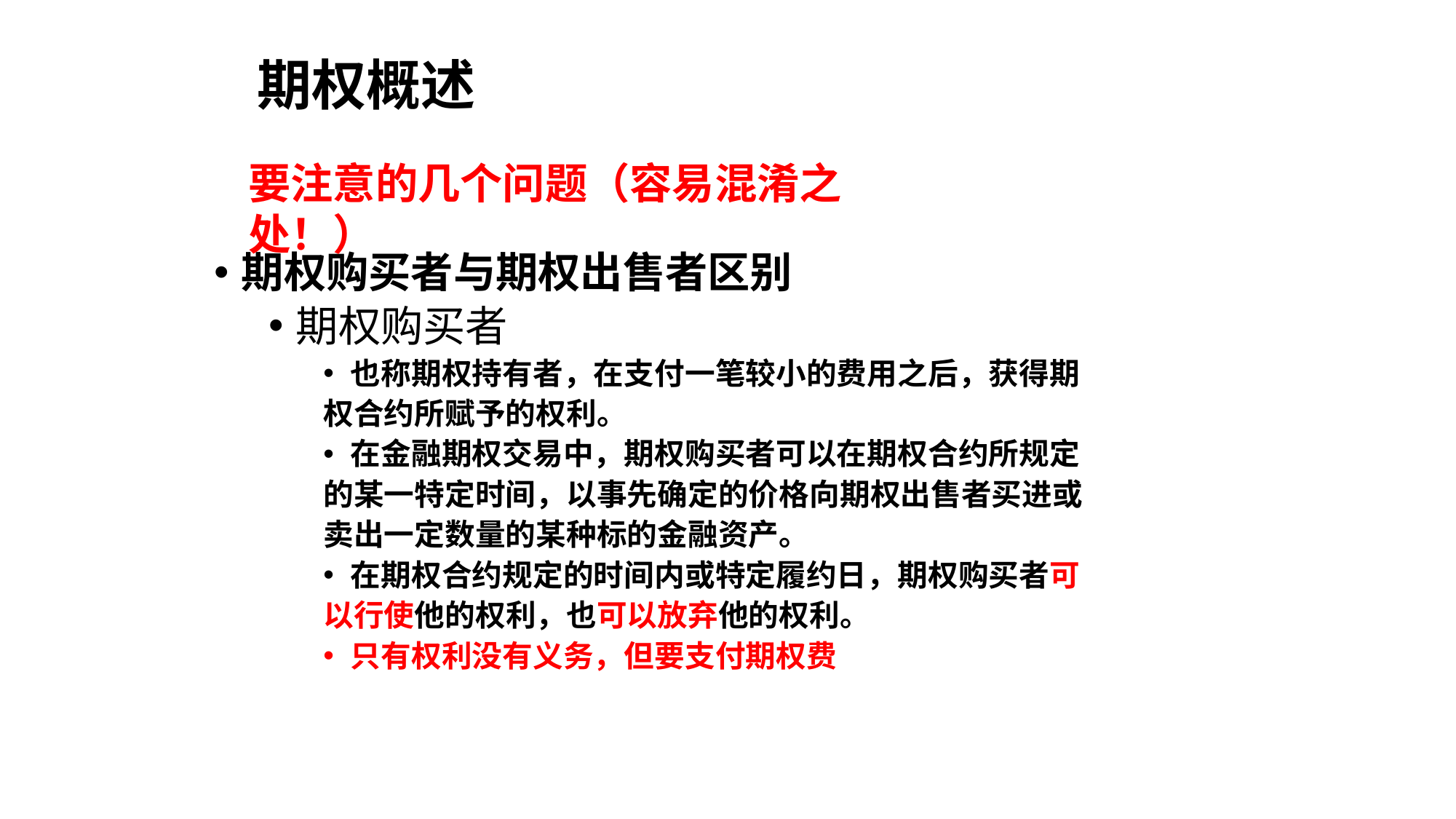

# 期权概述
要注意的几个问题（容易混淆之处！）
期权购买者与期权出售者区别
期权购买者
也称期权持有者，在支付一笔较小的费用之后，获得期
权合约所赋予的权利。
在金融期权交易中，期权购买者可以在期权合约所规定
的某一特定时间，以事先确定的价格向期权出售者买进或
卖出一定数量的某种标的金融资产。
在期权合约规定的时间内或特定履约日，期权购买者可
以行使他的权利，也可以放弃他的权利。
只有权利没有义务，但要支付期权费